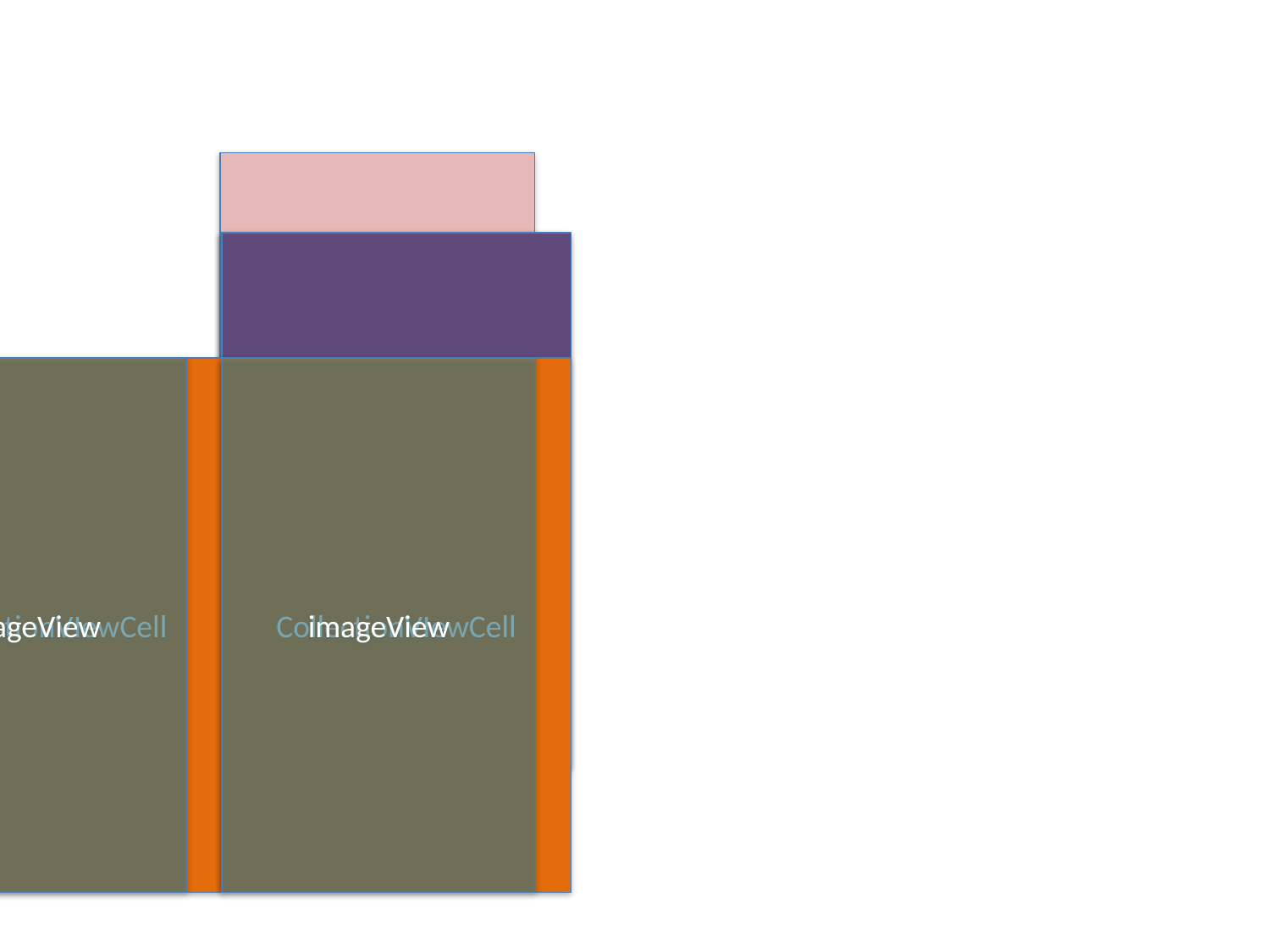

控制器的VIew
CollectionVIew
CollectionVIewCell
imageView
CollectionVIewCell
imageView
CollectionVIewCell
imageView